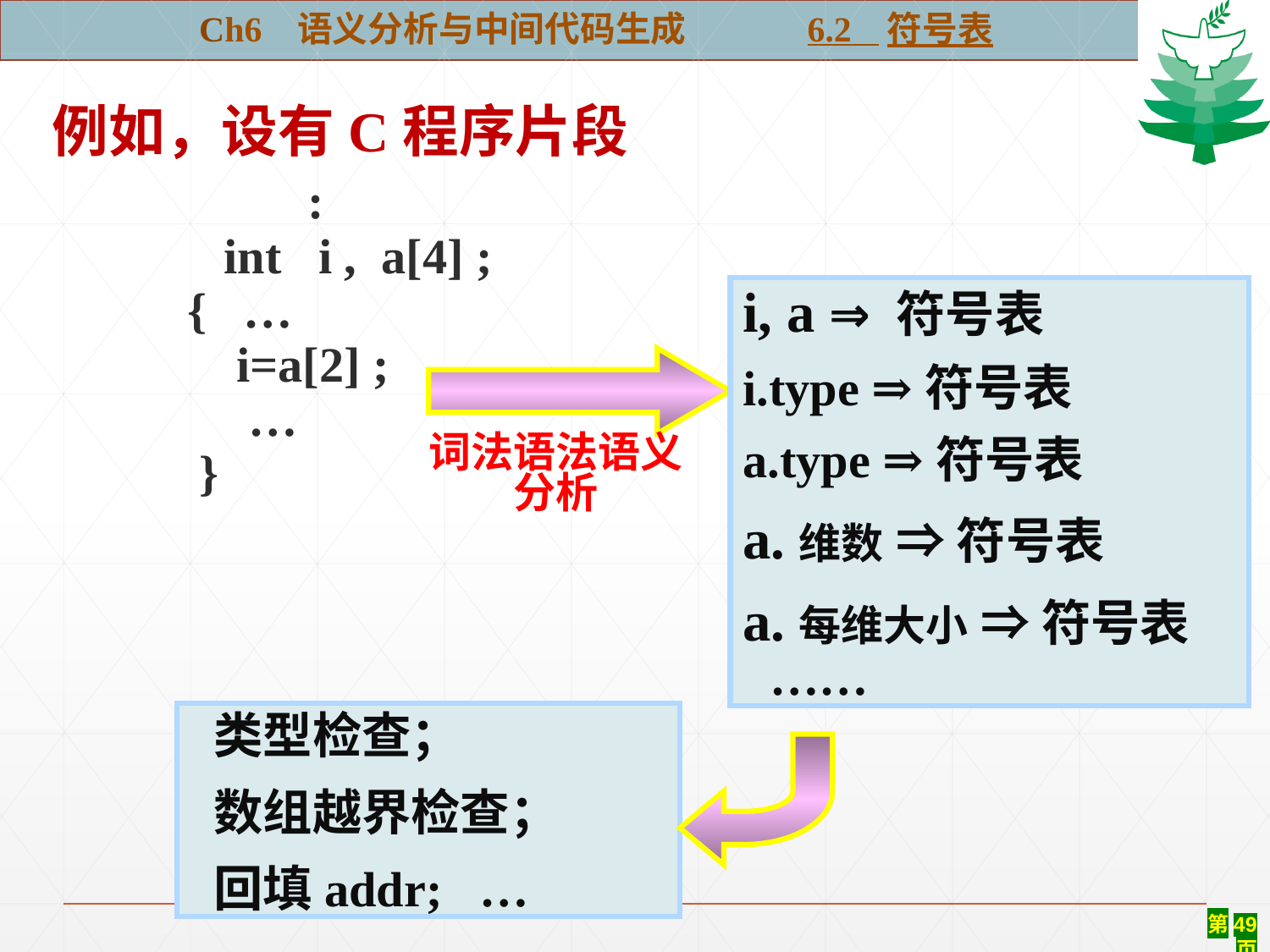

Ch6   语义分析与中间代码生成              6.2   符号表
例如，设有C程序片段
                  :
              int   i ,  a[4] ;
           {   …
               i=a[2] ;
                …
            }
i, a ⇒ 符号表
i.type ⇒符号表
a.type ⇒符号表
a.维数 ⇒ 符号表
a.每维大小 ⇒ 符号表
  ……

词法语法语义分析
  类型检查；
  数组越界检查；
  回填addr;   …